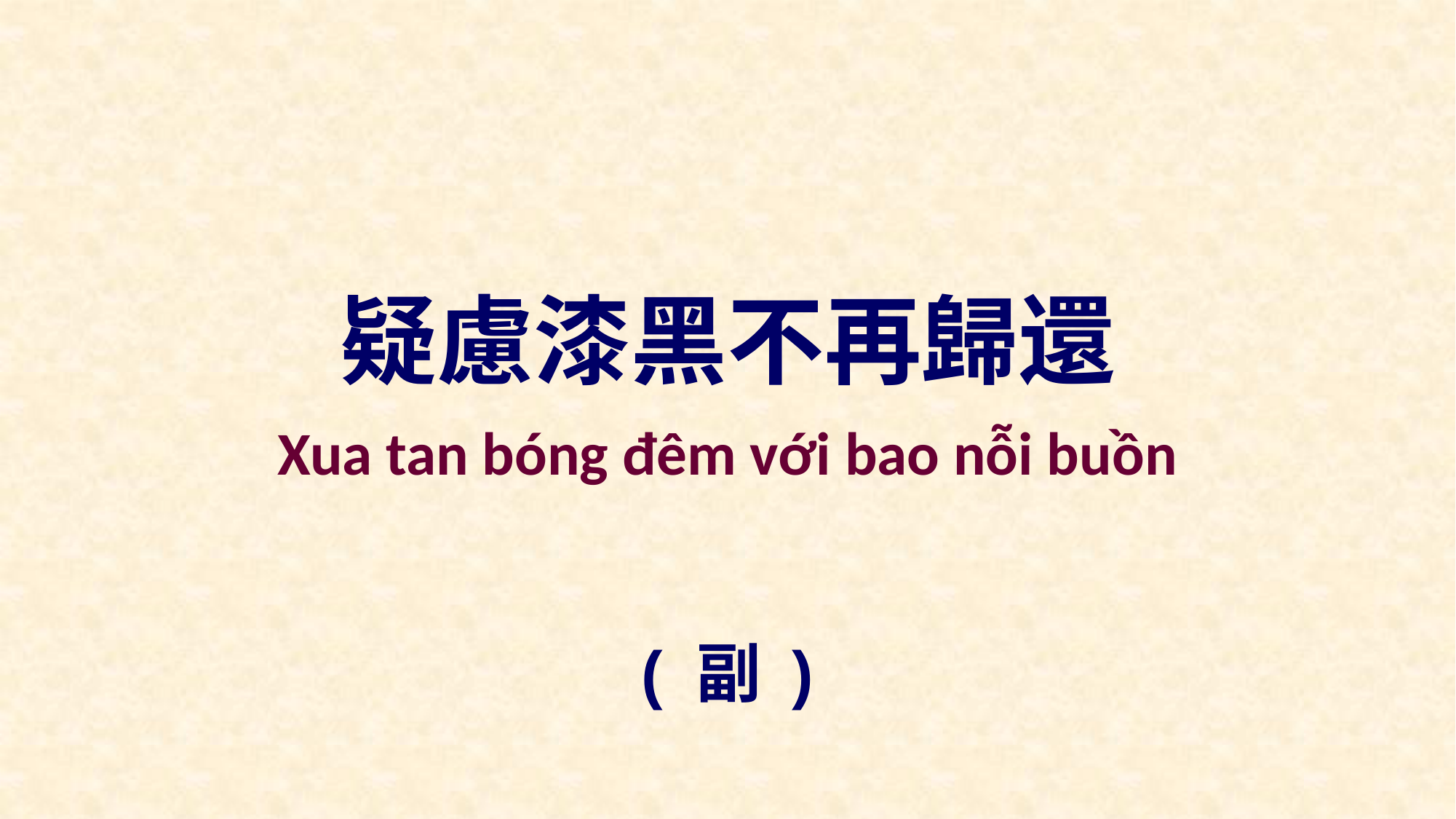

疑慮漆黑不再歸還
Xua tan bóng đêm với bao nỗi buồn
( 副 )